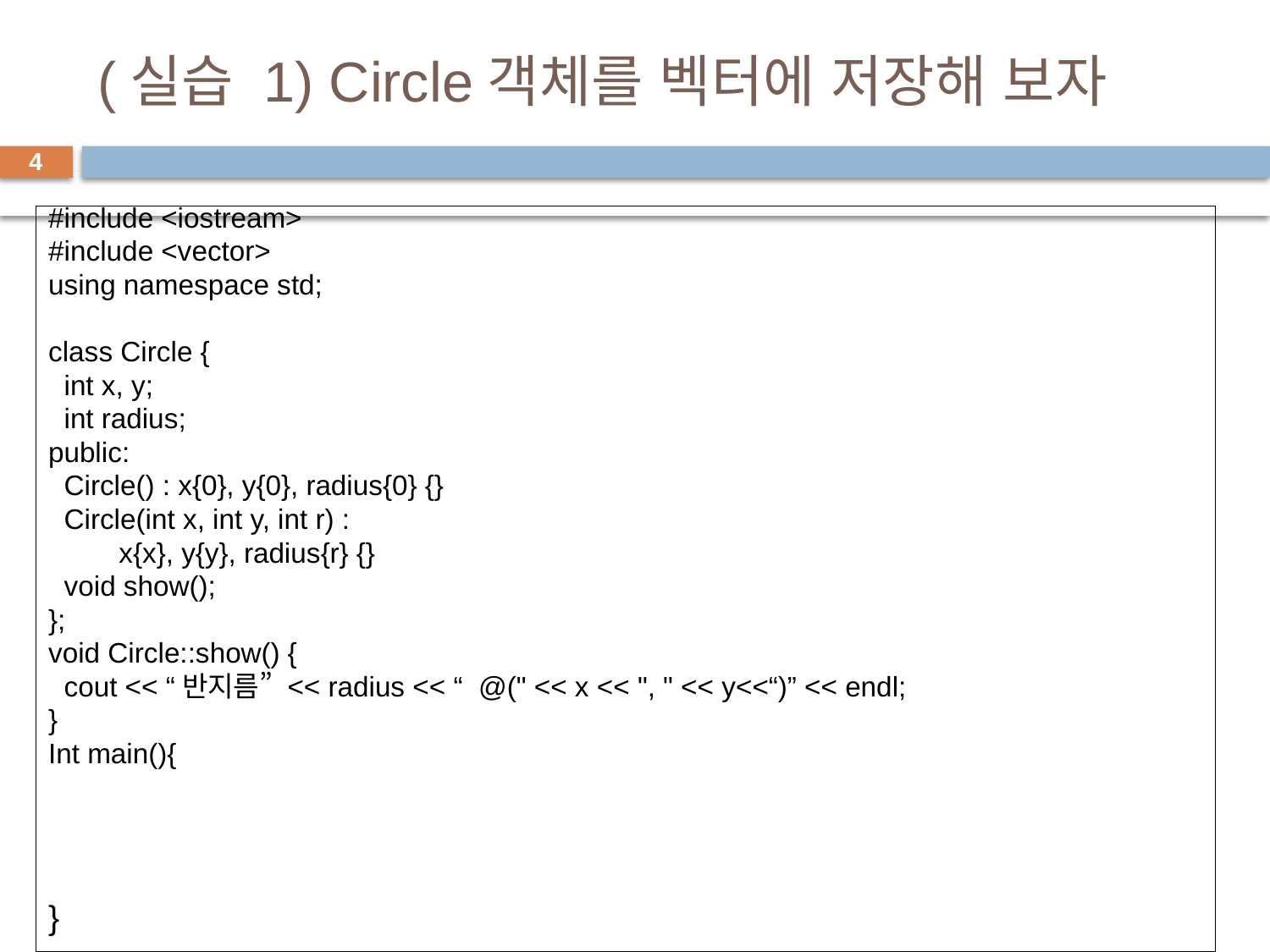

# (실습 1) Circle객체를 벡터에 저장해 보자
4
#include <iostream>
#include <vector>
using namespace std;

class Circle {
  int x, y;
  int radius;
public:
  Circle() : x{0}, y{0}, radius{0} {}
  Circle(int x, int y, int r) :
         x{x}, y{y}, radius{r} {}
  void show();
};
void Circle::show() {
  cout << “반지름” << radius << “  @(" << x << ", " << y<<“)” << endl;
}
Int main(){

}